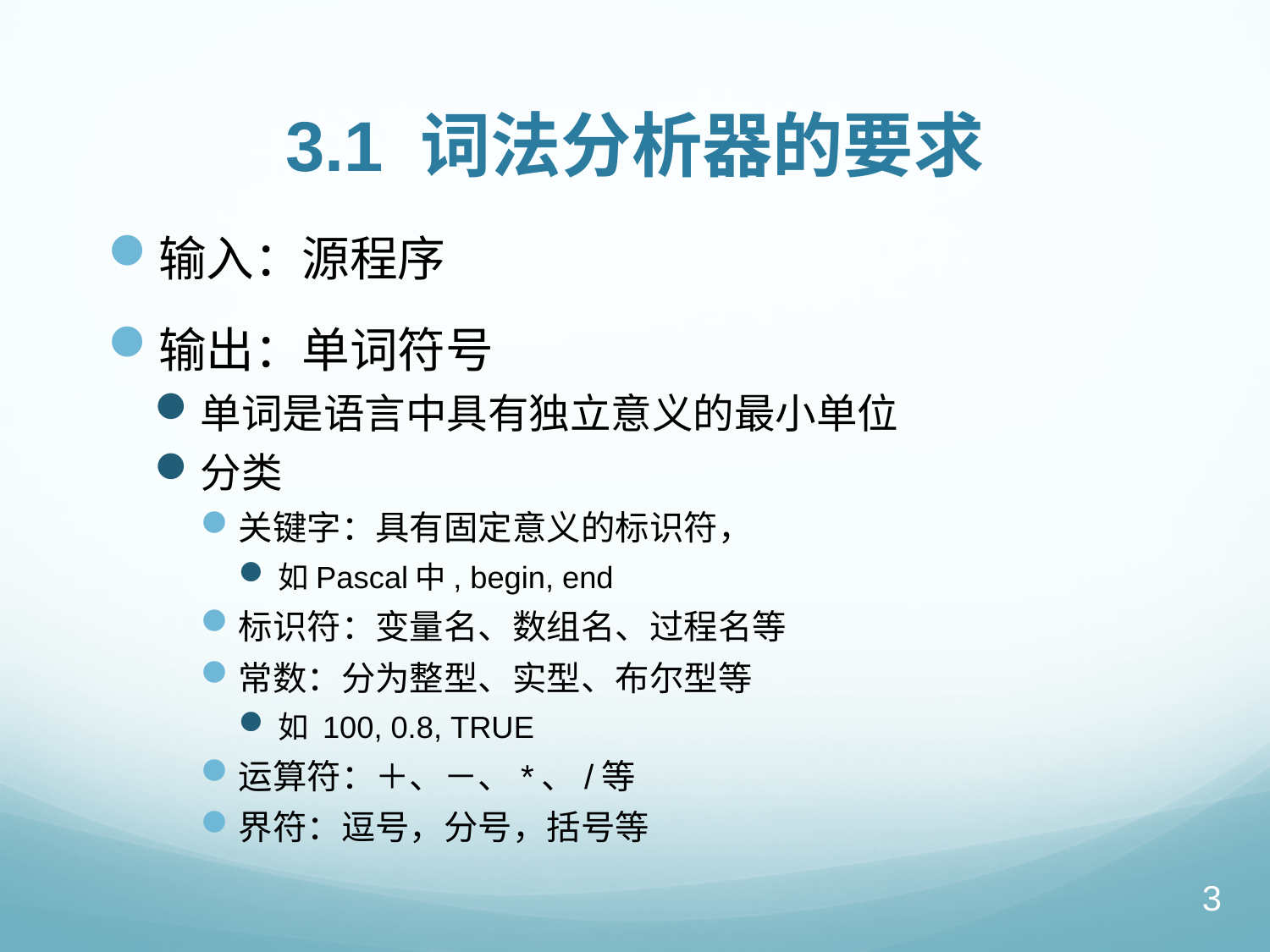

# 3.1 词法分析器的要求
输入：源程序
输出：单词符号
单词是语言中具有独立意义的最小单位
分类
关键字：具有固定意义的标识符，
如Pascal中, begin, end
标识符：变量名、数组名、过程名等
常数：分为整型、实型、布尔型等
如 100, 0.8, TRUE
运算符：＋、－、*、/等
界符：逗号，分号，括号等
3